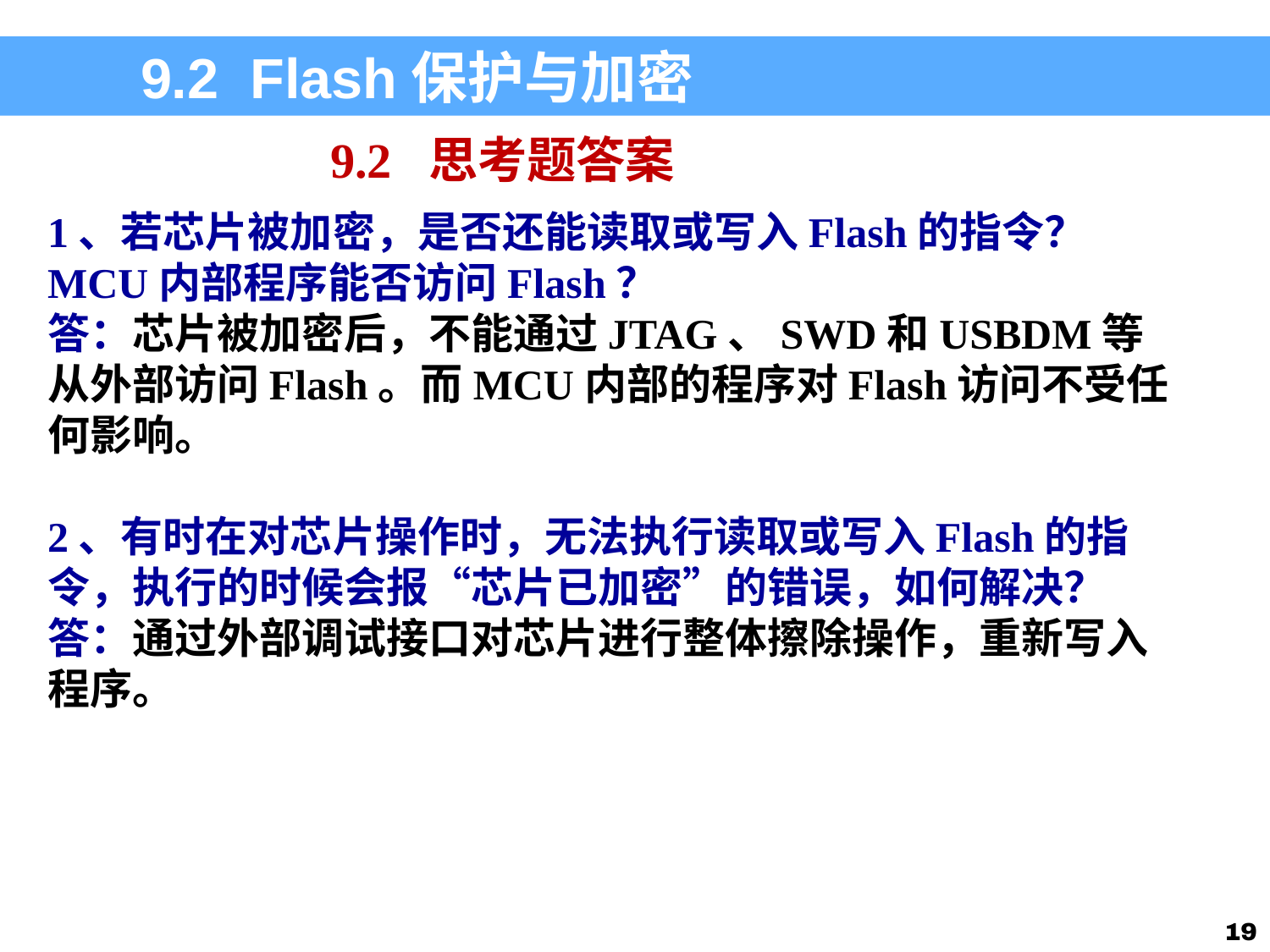

9.2  Flash保护与加密
9.2  思考题答案
1、若芯片被加密，是否还能读取或写入Flash的指令？MCU内部程序能否访问Flash？
答：芯片被加密后，不能通过JTAG、SWD和USBDM等从外部访问Flash。而MCU内部的程序对Flash访问不受任何影响。

2、有时在对芯片操作时，无法执行读取或写入Flash的指令，执行的时候会报“芯片已加密”的错误，如何解决？
答：通过外部调试接口对芯片进行整体擦除操作，重新写入程序。

19